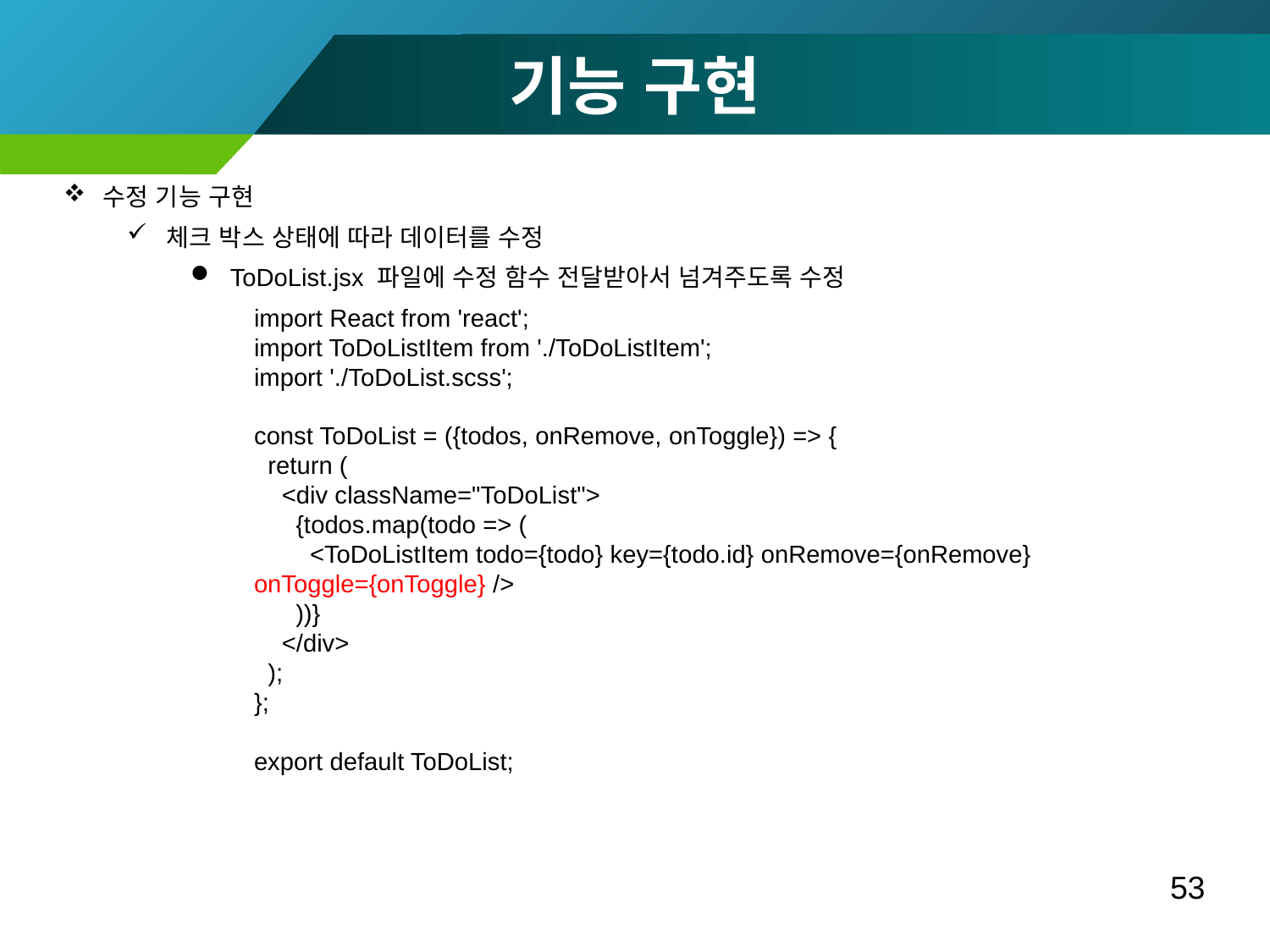

기능 구현
수정 기능 구현
체크 박스 상태에 따라 데이터를 수정
ToDoList.jsx 파일에 수정 함수 전달받아서 넘겨주도록 수정
import React from 'react';
import ToDoListItem from './ToDoListItem';
import './ToDoList.scss';

const ToDoList = ({todos, onRemove, onToggle}) => {
  return (
    <div className="ToDoList">
      {todos.map(todo => (
        <ToDoListItem todo={todo} key={todo.id} onRemove={onRemove} onToggle={onToggle} />
      ))}
    </div>
  );
};

export default ToDoList;

53